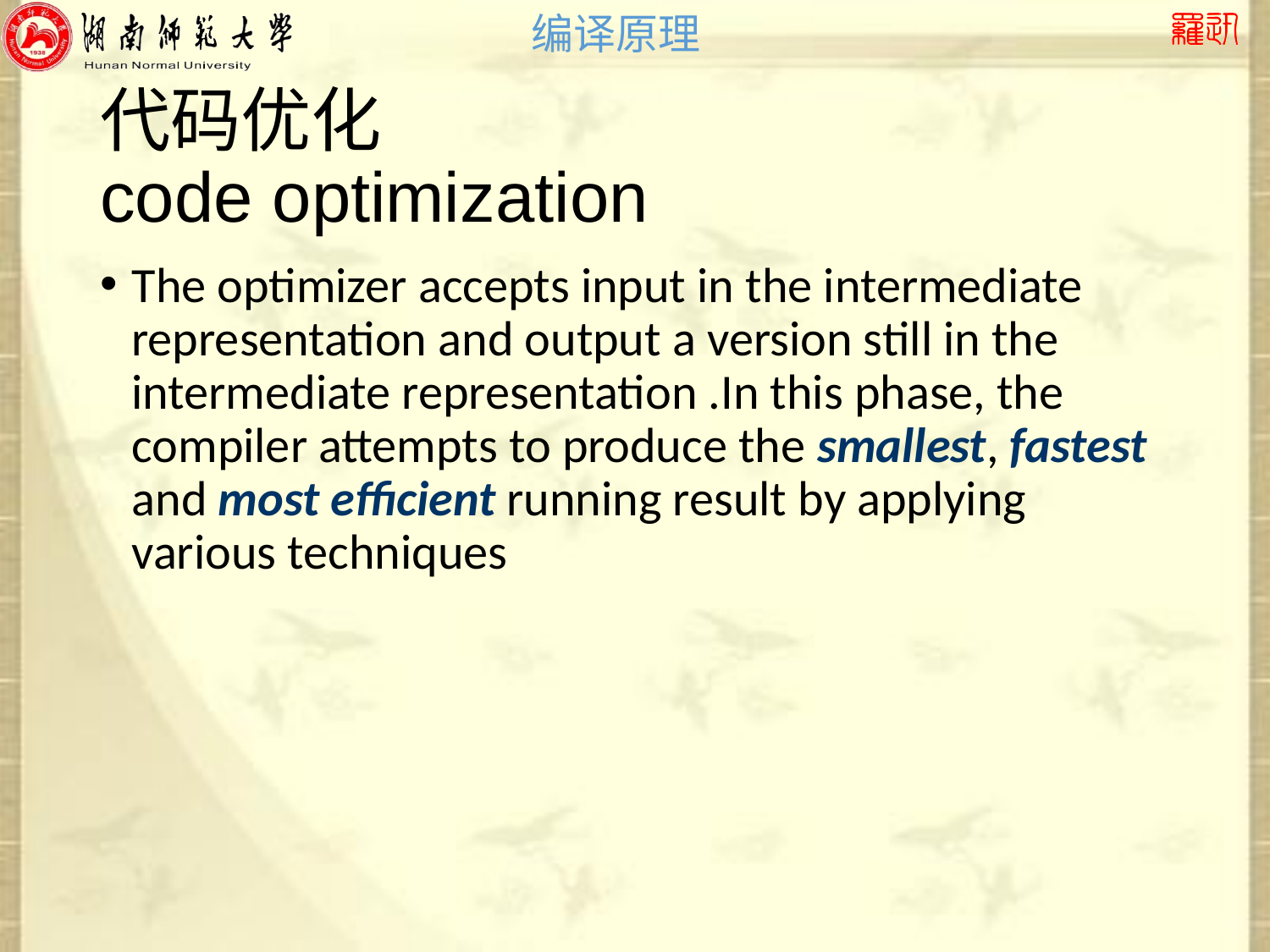

# 代码优化 code optimization
The optimizer accepts input in the intermediate representation and output a version still in the intermediate representation .In this phase, the compiler attempts to produce the smallest, fastest and most efficient running result by applying various techniques